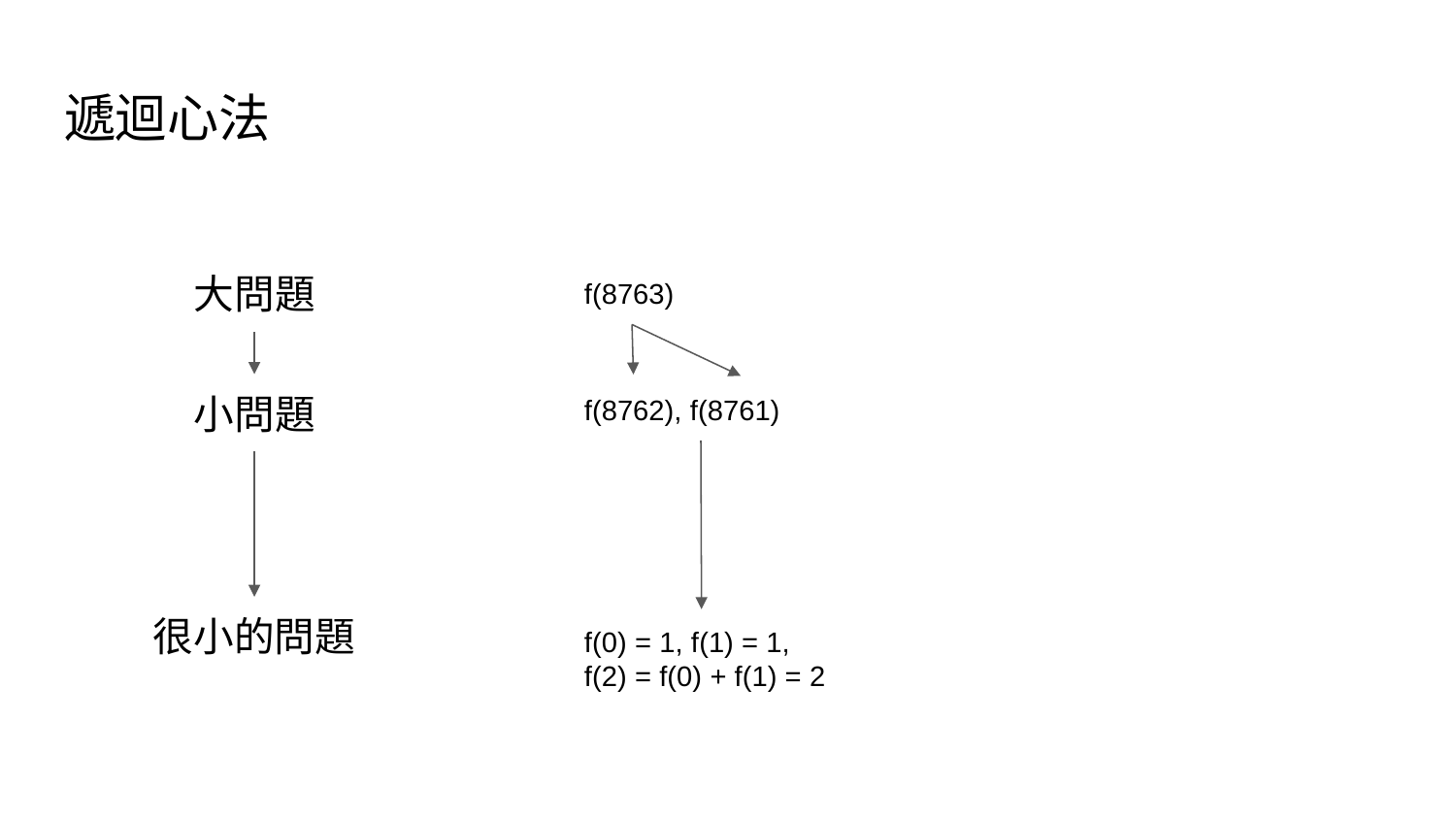

# 遞迴心法

大問題
f(8763)
小問題
f(8762), f(8761)
很小的問題
f(0) = 1, f(1) = 1,
f(2) = f(0) + f(1) = 2